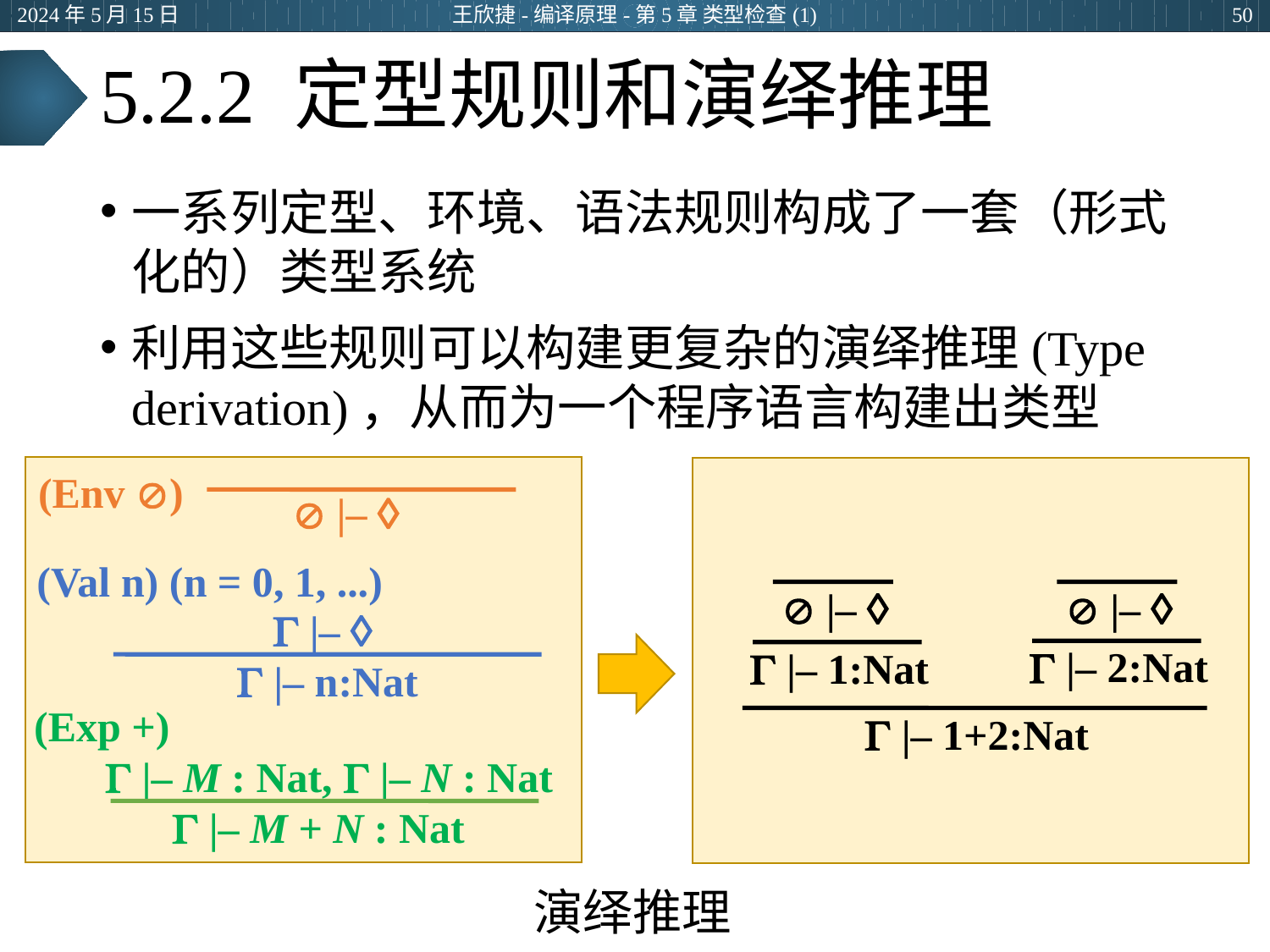

2024年5月15日
王欣捷-编译原理-第5章 类型检查(1)
50
# 5.2.2 定型规则和演绎推理
一系列定型、环境、语法规则构成了一套（形式化的）类型系统
利用这些规则可以构建更复杂的演绎推理(Type derivation)，从而为一个程序语言构建出类型

∅ |– ◊

(Env ∅)
(Val n) (n = 0, 1, ...)
Γ |– ◊
Γ |– n:Nat

(Exp +)
  Γ |– M : Nat, Γ |– N : Nat
Γ |– M + N : Nat

∅ |– ◊

∅ |– ◊

Γ |– 2:Nat

Γ |– 1:Nat

Γ |– 1+2:Nat

演绎推理